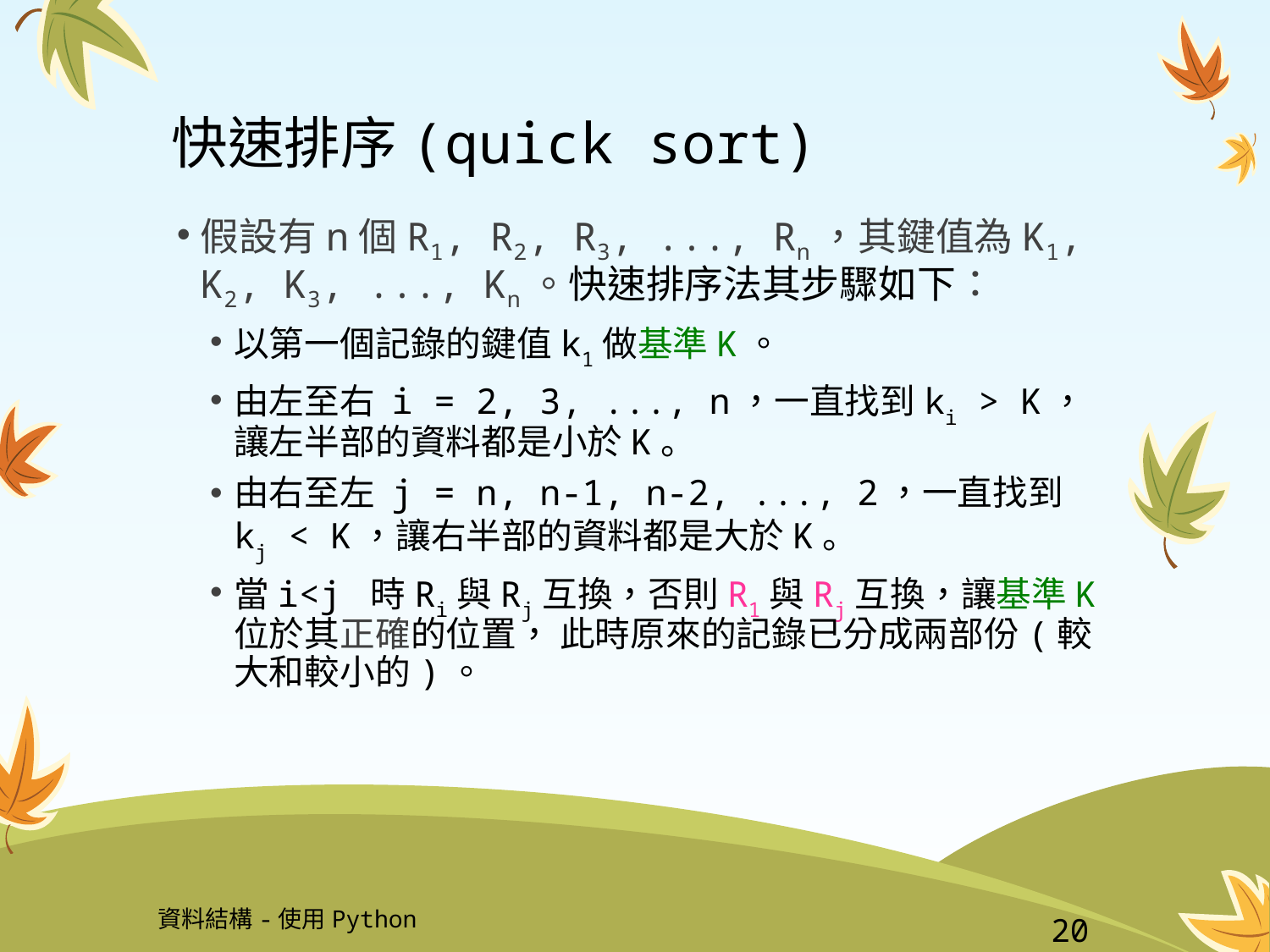

# 快速排序(quick sort)
假設有n個R1, R2, R3, ..., Rn，其鍵值為K1, K2, K3, ..., Kn。快速排序法其步驟如下：
以第一個記錄的鍵值k1做基準K。
由左至右 i = 2, 3, ..., n，一直找到ki > K，讓左半部的資料都是小於K。
由右至左 j = n, n-1, n-2, ..., 2，一直找到kj < K，讓右半部的資料都是大於K。
當i<j 時Ri與Rj互換，否則R1與Rj互換，讓基準K 位於其正確的位置， 此時原來的記錄已分成兩部份(較大和較小的)。
資料結構-使用Python
20